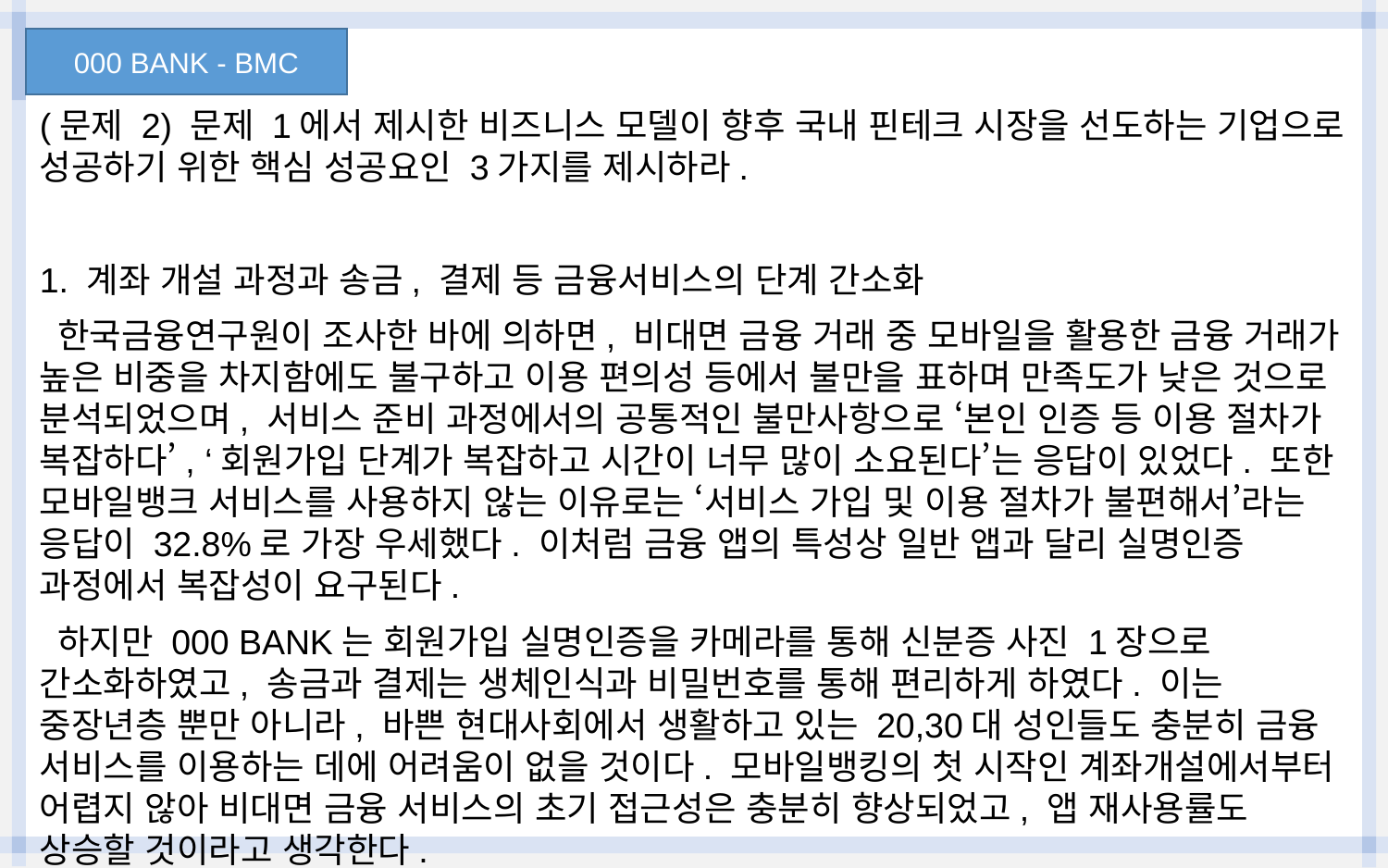

000 BANK - BMC
(문제 2) 문제 1에서 제시한 비즈니스 모델이 향후 국내 핀테크 시장을 선도하는 기업으로 성공하기 위한 핵심 성공요인 3가지를 제시하라.

1. 계좌 개설 과정과 송금, 결제 등 금융서비스의 단계 간소화
 한국금융연구원이 조사한 바에 의하면, 비대면 금융 거래 중 모바일을 활용한 금융 거래가 높은 비중을 차지함에도 불구하고 이용 편의성 등에서 불만을 표하며 만족도가 낮은 것으로 분석되었으며, 서비스 준비 과정에서의 공통적인 불만사항으로 ‘본인 인증 등 이용 절차가 복잡하다’, ‘회원가입 단계가 복잡하고 시간이 너무 많이 소요된다’는 응답이 있었다. 또한 모바일뱅크 서비스를 사용하지 않는 이유로는 ‘서비스 가입 및 이용 절차가 불편해서’라는 응답이 32.8%로 가장 우세했다. 이처럼 금융 앱의 특성상 일반 앱과 달리 실명인증 과정에서 복잡성이 요구된다.
 하지만 000 BANK는 회원가입 실명인증을 카메라를 통해 신분증 사진 1장으로 간소화하였고, 송금과 결제는 생체인식과 비밀번호를 통해 편리하게 하였다. 이는 중장년층 뿐만 아니라, 바쁜 현대사회에서 생활하고 있는 20,30대 성인들도 충분히 금융 서비스를 이용하는 데에 어려움이 없을 것이다. 모바일뱅킹의 첫 시작인 계좌개설에서부터 어렵지 않아 비대면 금융 서비스의 초기 접근성은 충분히 향상되었고, 앱 재사용률도 상승할 것이라고 생각한다.